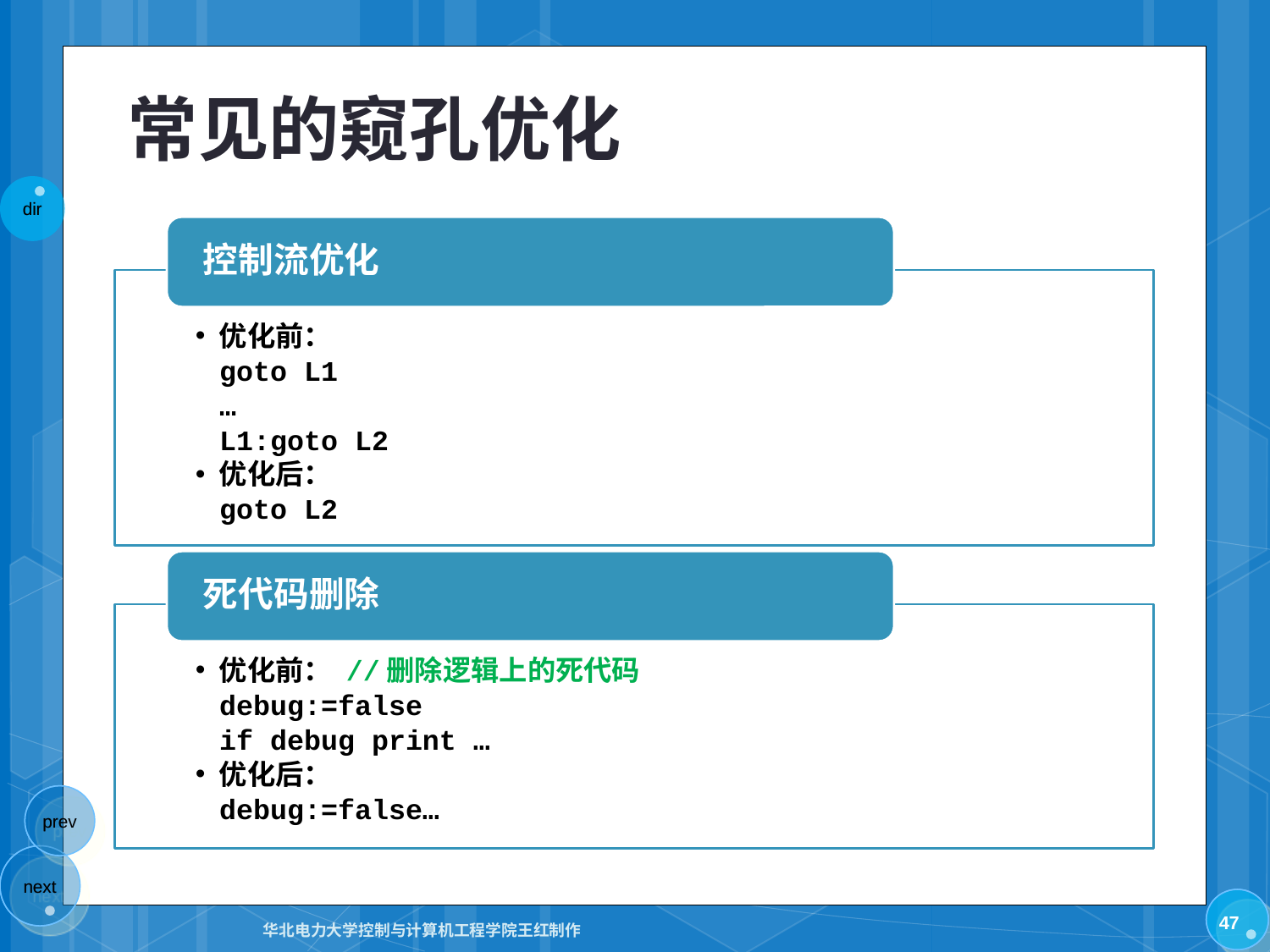

# 常见的窥孔优化
优化前：
goto L1
…
L1:goto L2
优化后：
goto L2
控制流优化
优化前：	//删除逻辑上的死代码
debug:=false
if debug print …
优化后：
debug:=false…
死代码删除
47
华北电力大学控制与计算机工程学院王红制作